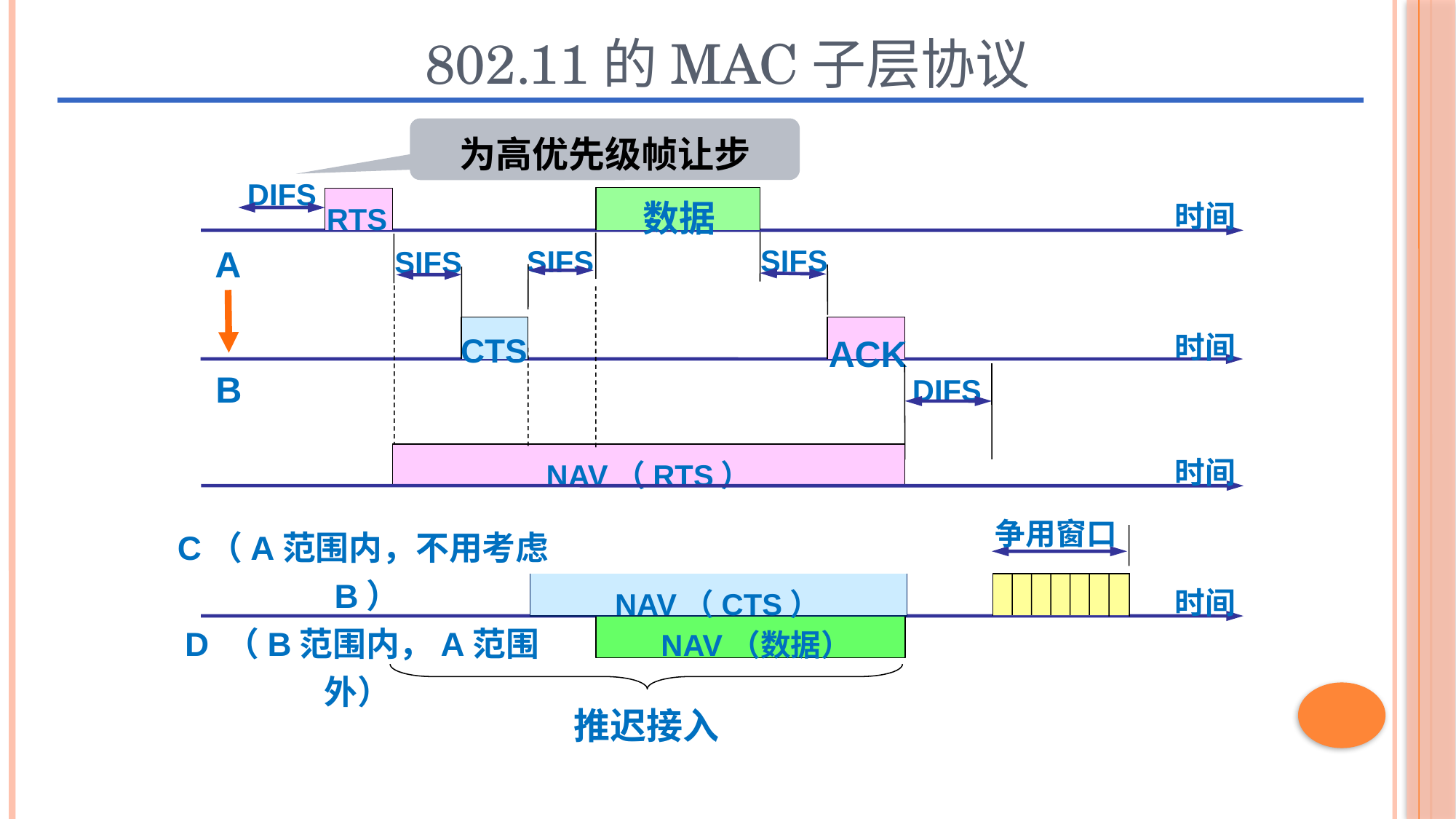

# 802.11的MAC子层协议
二、CSMA/CA协议
为高优先级帧让步
DIFS

数据

时间
RTS

A
SIFS

SIFS

SIFS

时间
CTS

ACK

B

DIFS

时间

NAV（RTS）
NAV（CTS）

NAV（数据）

推迟接入

争用窗口

C（A范围内，不用考虑B）
时间
 D （B范围内，A范围外）